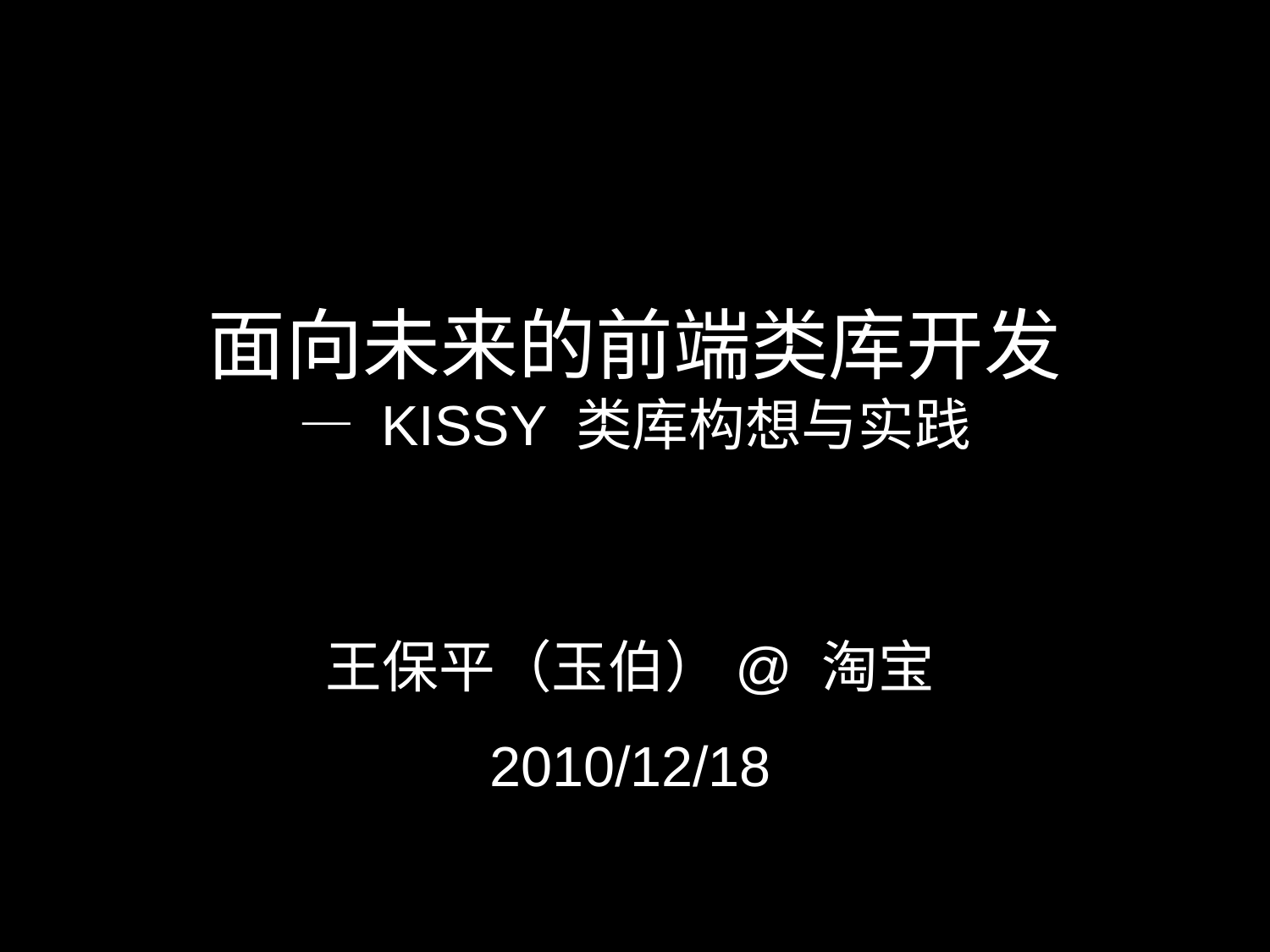

# 面向未来的前端类库开发 — KISSY 类库构想与实践
王保平（玉伯）@ 淘宝

2010/12/18